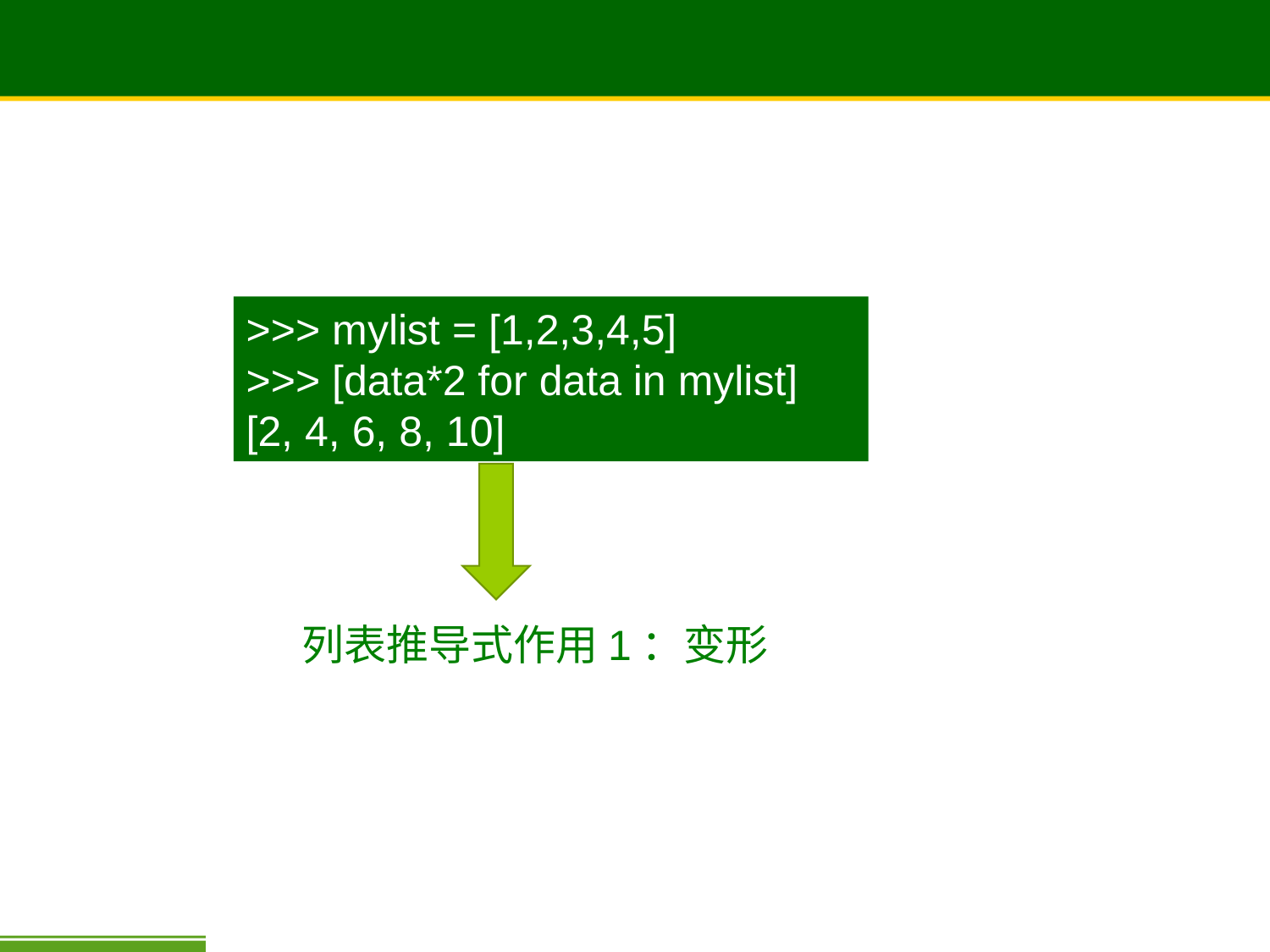

>>> mylist = [1,2,3,4,5]
>>> [data*2 for data in mylist]
[2, 4, 6, 8, 10]

列表推导式作用1：变形